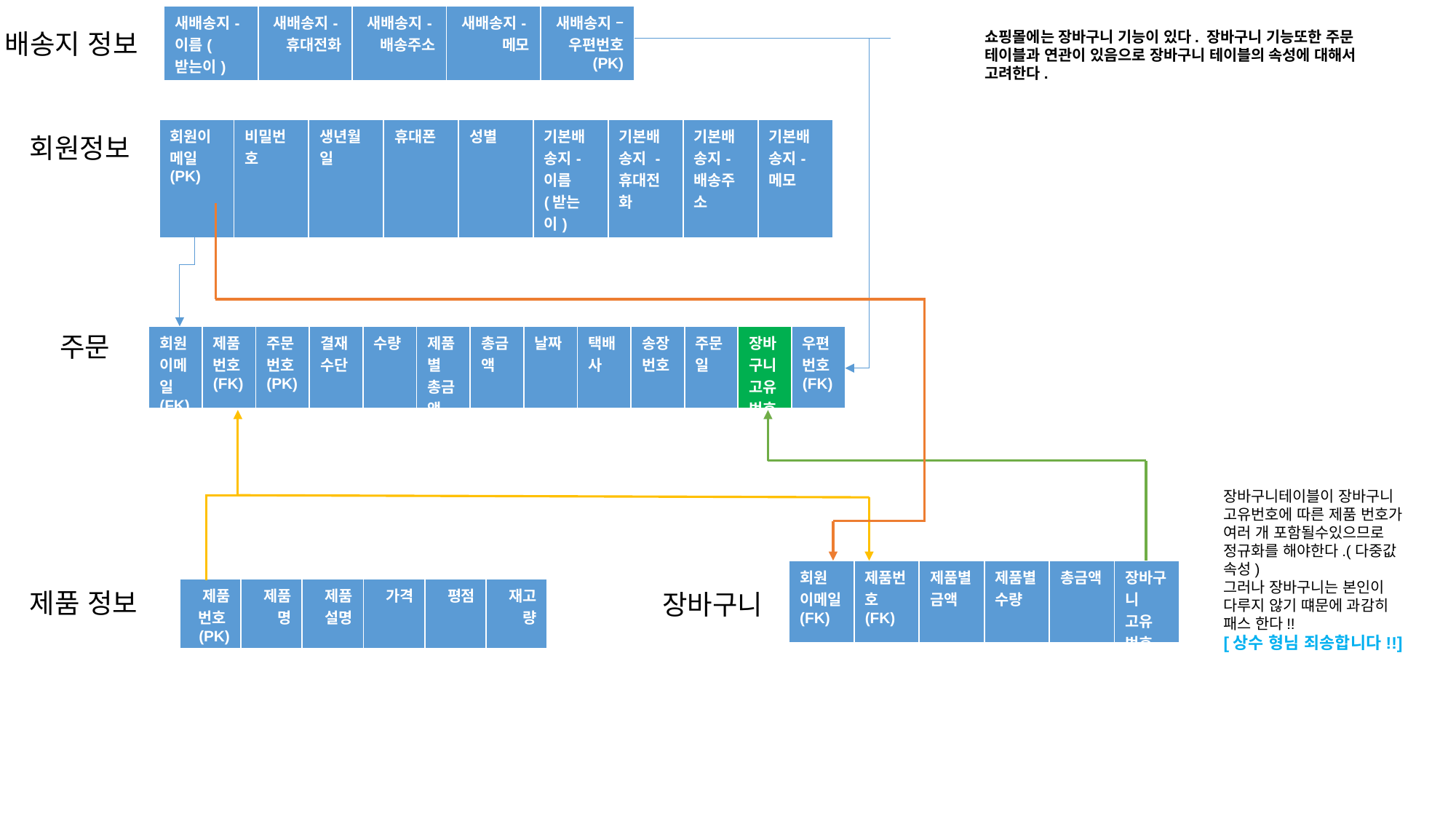

| 새배송지-이름(받는이) | 새배송지-휴대전화 | 새배송지-배송주소 | 새배송지-메모 | 새배송지 –우편번호 (PK) |
| --- | --- | --- | --- | --- |
배송지 정보
쇼핑몰에는 장바구니 기능이 있다. 장바구니 기능또한 주문 테이블과 연관이 있음으로 장바구니 테이블의 속성에 대해서 고려한다.
| 회원이메일(PK) | 비밀번호 | 생년월일 | 휴대폰 | 성별 | 기본배송지-이름(받는이) | 기본배송지 -휴대전화 | 기본배송지-배송주소 | 기본배송지-메모 |
| --- | --- | --- | --- | --- | --- | --- | --- | --- |
회원정보
주문
| 회원 이메일(FK) | 제품번호(FK) | 주문번호(PK) | 결재수단 | 수량 | 제품별 총금액 | 총금액 | 날짜 | 택배사 | 송장번호 | 주문일 | 장바구니고유번호 | 우편번호(FK) |
| --- | --- | --- | --- | --- | --- | --- | --- | --- | --- | --- | --- | --- |
장바구니테이블이 장바구니 고유번호에 따른 제품 번호가 여러 개 포함될수있으므로 정규화를 해야한다.(다중값 속성)
그러나 장바구니는 본인이 다루지 않기 떄문에 과감히 패스 한다!!
[상수 형님 죄송합니다!!]
| 회원 이메일(FK) | 제품번호(FK) | 제품별 금액 | 제품별 수량 | 총금액 | 장바구니 고유 번호 |
| --- | --- | --- | --- | --- | --- |
| 제품번호(PK) | 제품명 | 제품설명 | 가격 | 평점 | 재고량 |
| --- | --- | --- | --- | --- | --- |
제품 정보
장바구니